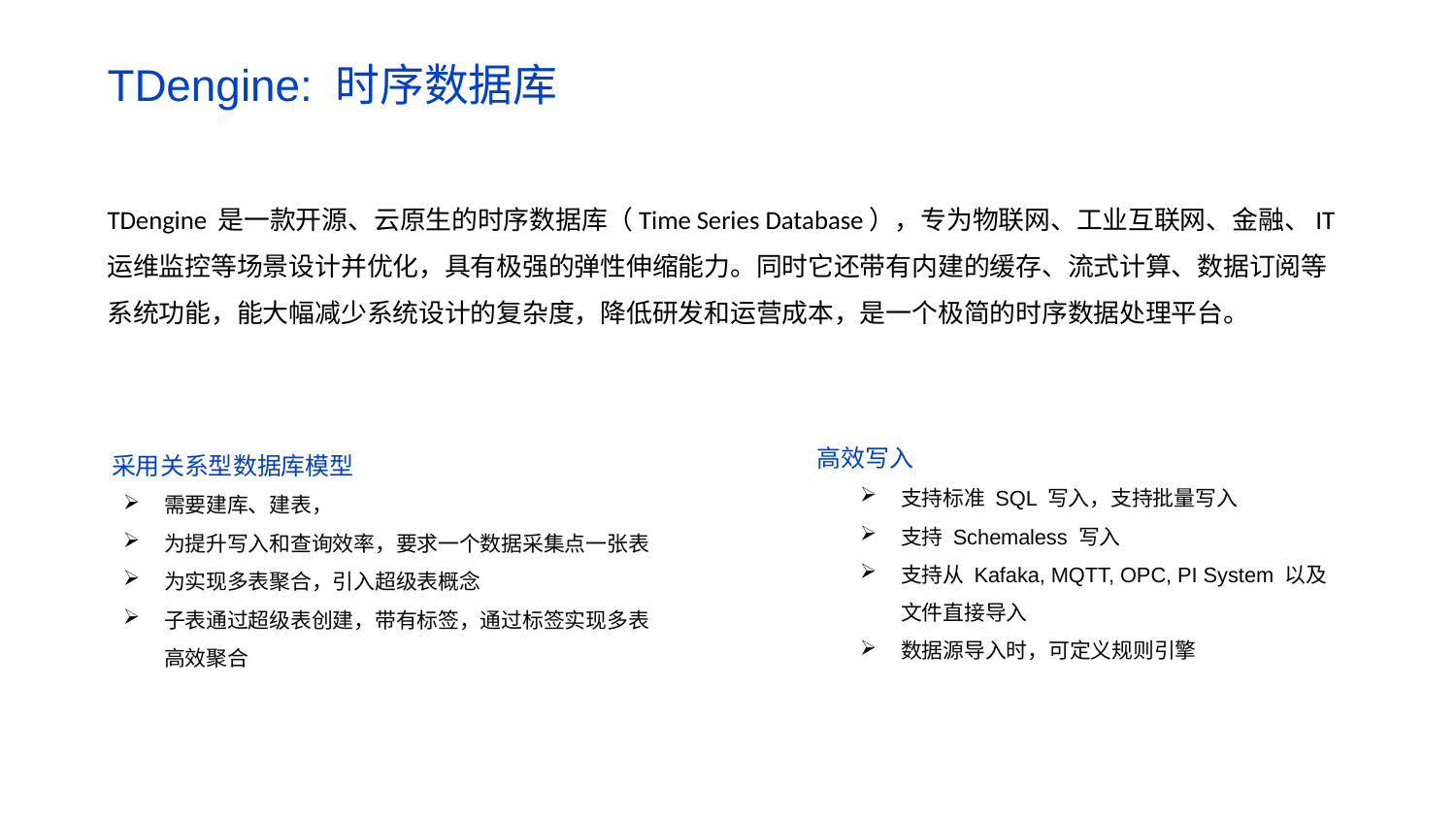

# TDengine: 时序数据库
TDengine 是一款开源、云原生的时序数据库（Time Series Database），专为物联网、工业互联网、金融、IT 运维监控等场景设计并优化，具有极强的弹性伸缩能力。同时它还带有内建的缓存、流式计算、数据订阅等系统功能，能大幅减少系统设计的复杂度，降低研发和运营成本，是一个极简的时序数据处理平台。

       采用关系型数据库模型
需要建库、建表，
为提升写入和查询效率，要求一个数据采集点一张表
为实现多表聚合，引入超级表概念
子表通过超级表创建，带有标签，通过标签实现多表高效聚合

 高效写入
支持标准 SQL 写入，支持批量写入
支持 Schemaless 写入
支持从 Kafaka, MQTT, OPC, PI System 以及文件直接导入
数据源导入时，可定义规则引擎